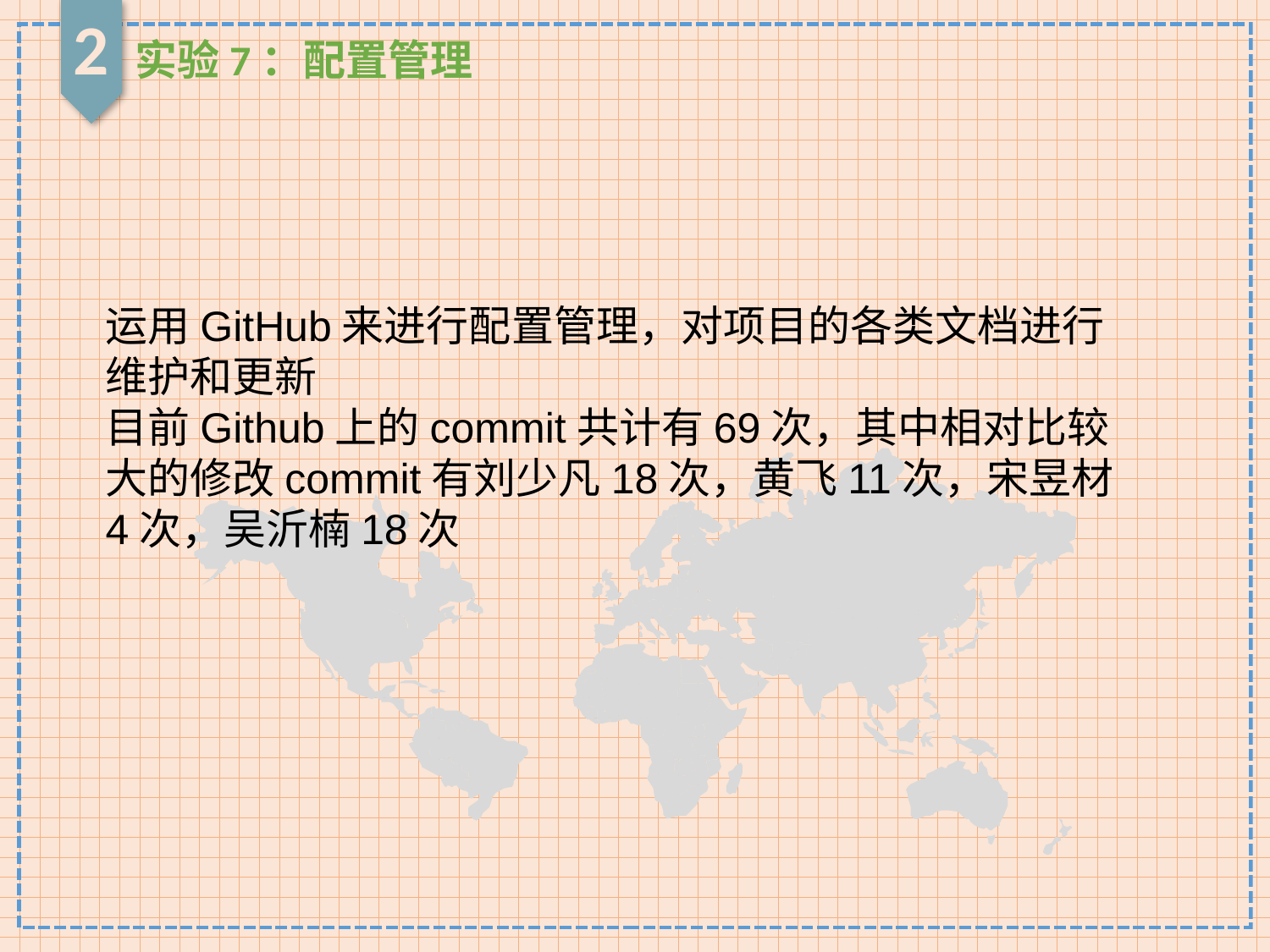

2
实验7：配置管理
运用GitHub来进行配置管理，对项目的各类文档进行维护和更新
目前Github上的commit共计有69次，其中相对比较大的修改commit有刘少凡18次，黄飞11次，宋昱材4次，吴沂楠18次